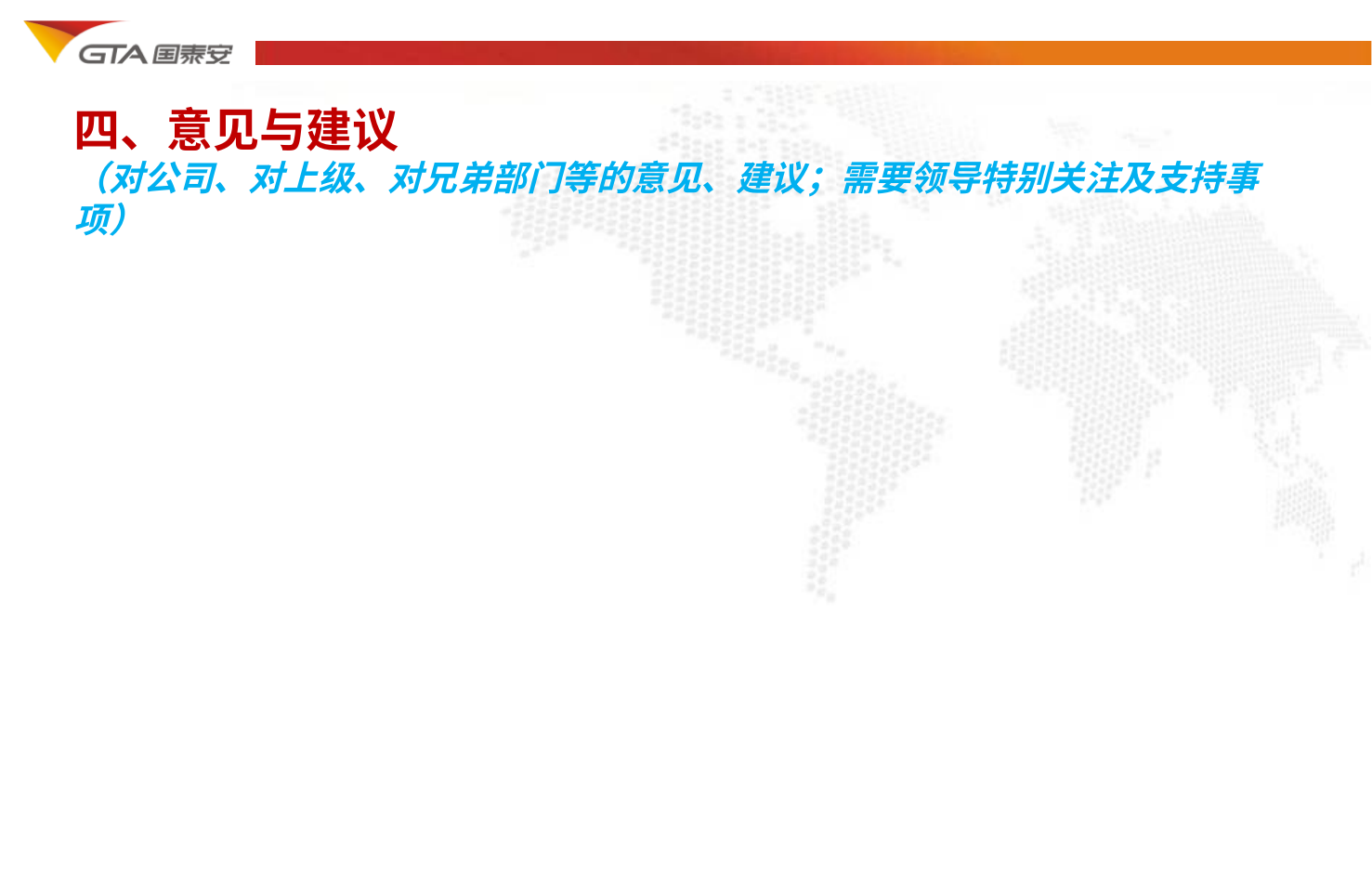

四、意见与建议
（对公司、对上级、对兄弟部门等的意见、建议；需要领导特别关注及支持事项）